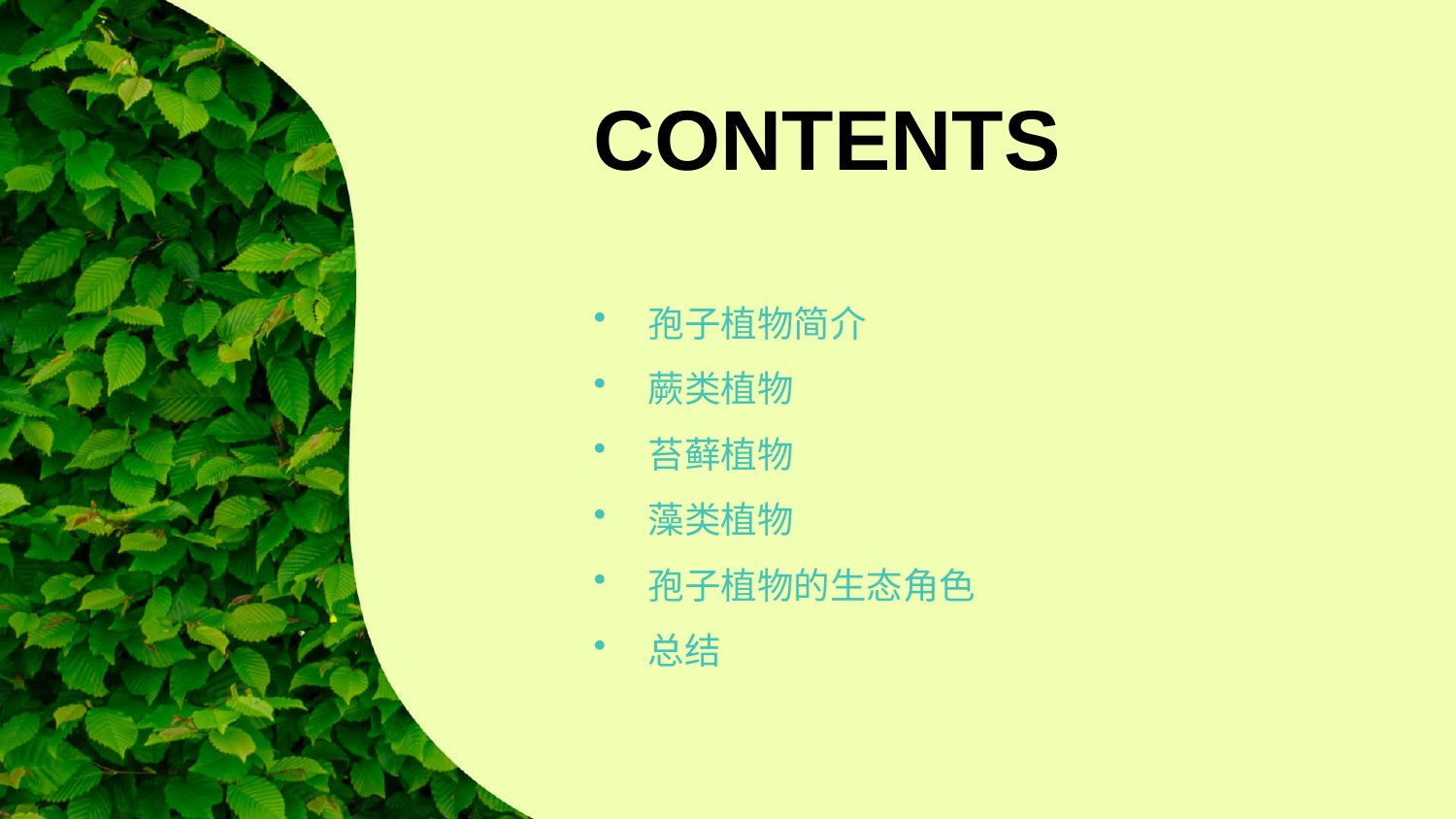

CONTENTS

孢子植物简介
蕨类植物
苔藓植物
藻类植物
孢子植物的生态角色
总结